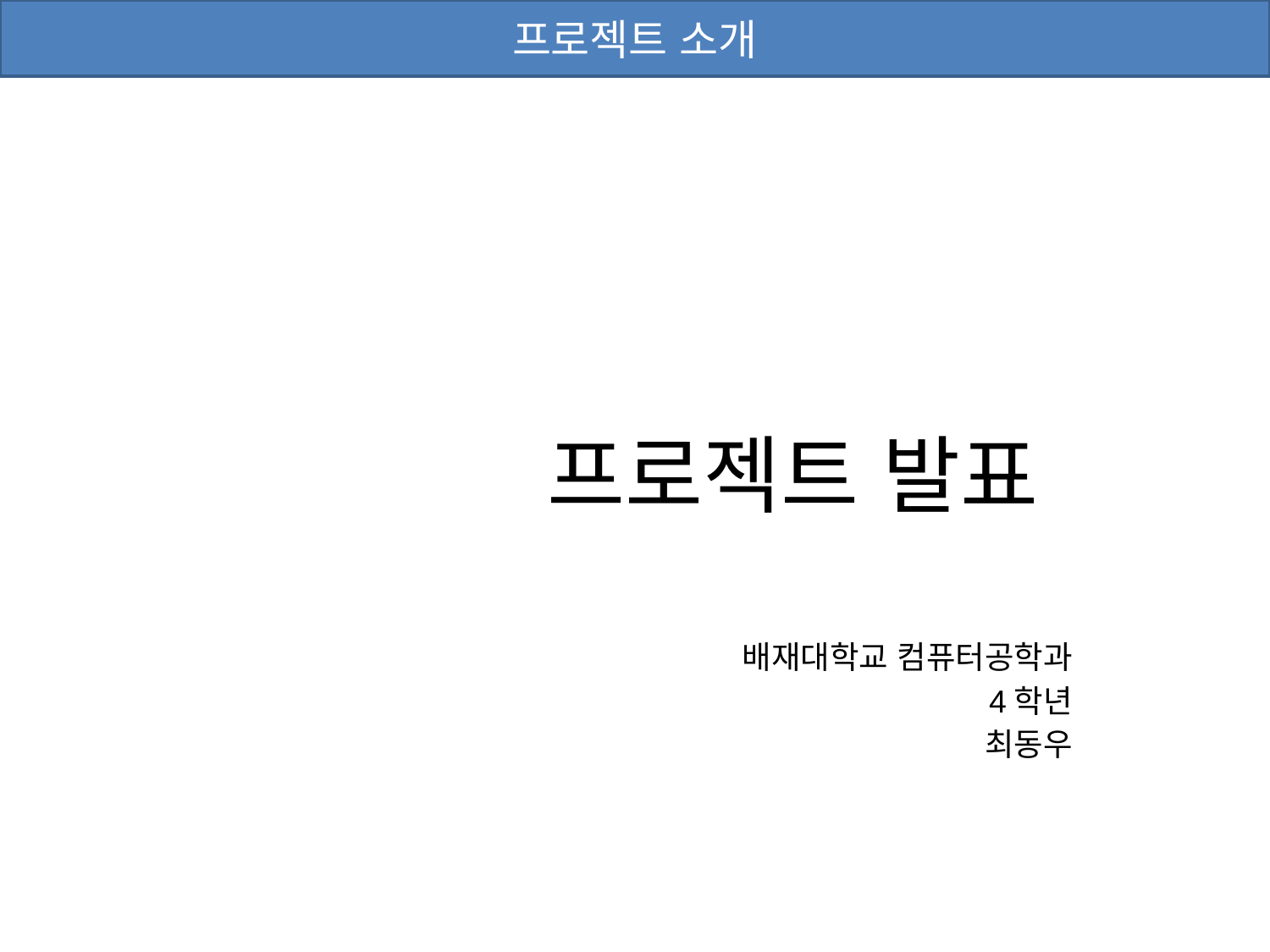

프로젝트 소개
프로젝트 발표
배재대학교 컴퓨터공학과
4학년
최동우